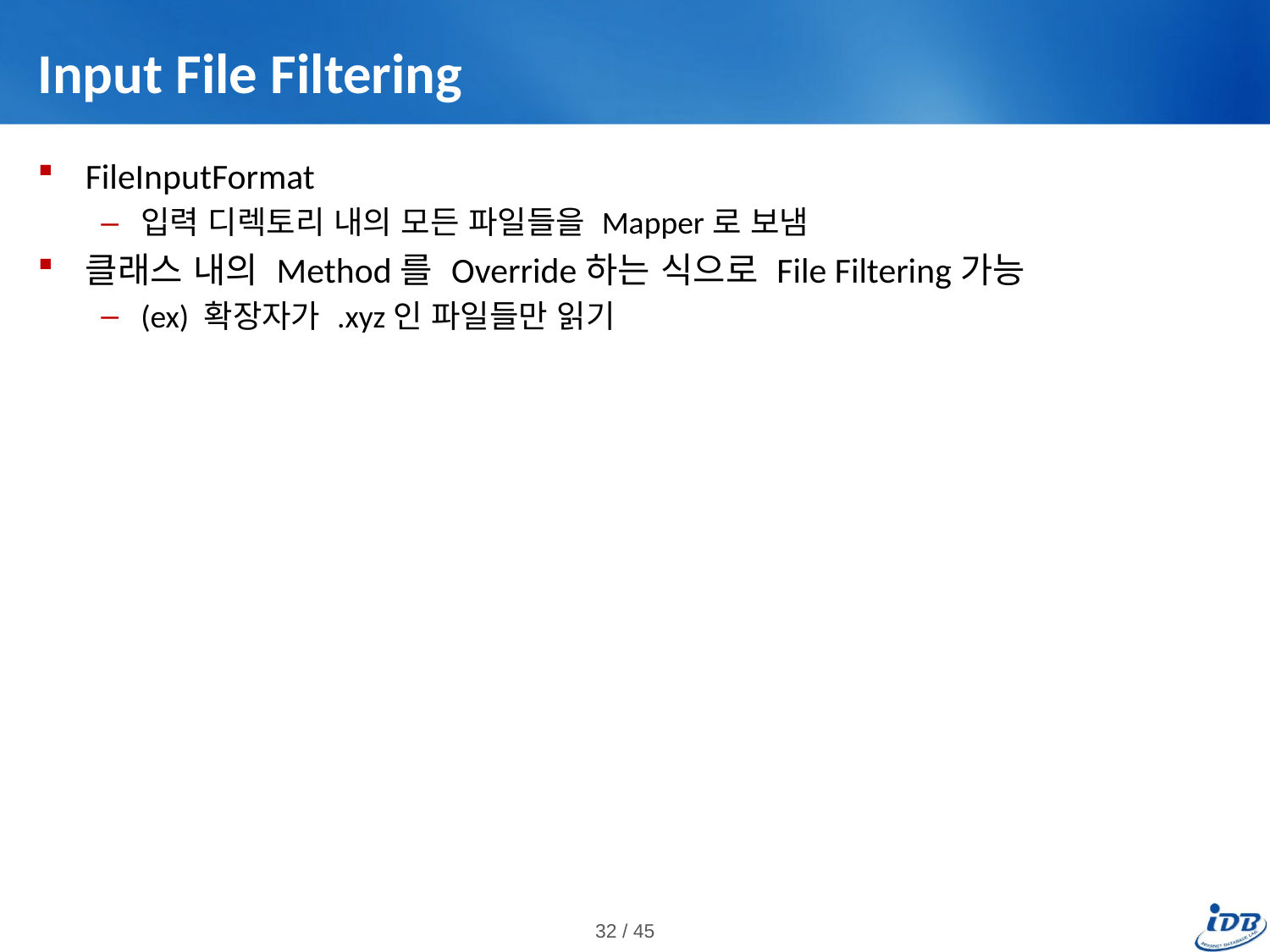

# Input File Filtering
FileInputFormat
입력 디렉토리 내의 모든 파일들을 Mapper로 보냄
클래스 내의 Method를 Override하는 식으로 File Filtering가능
(ex) 확장자가 .xyz인 파일들만 읽기